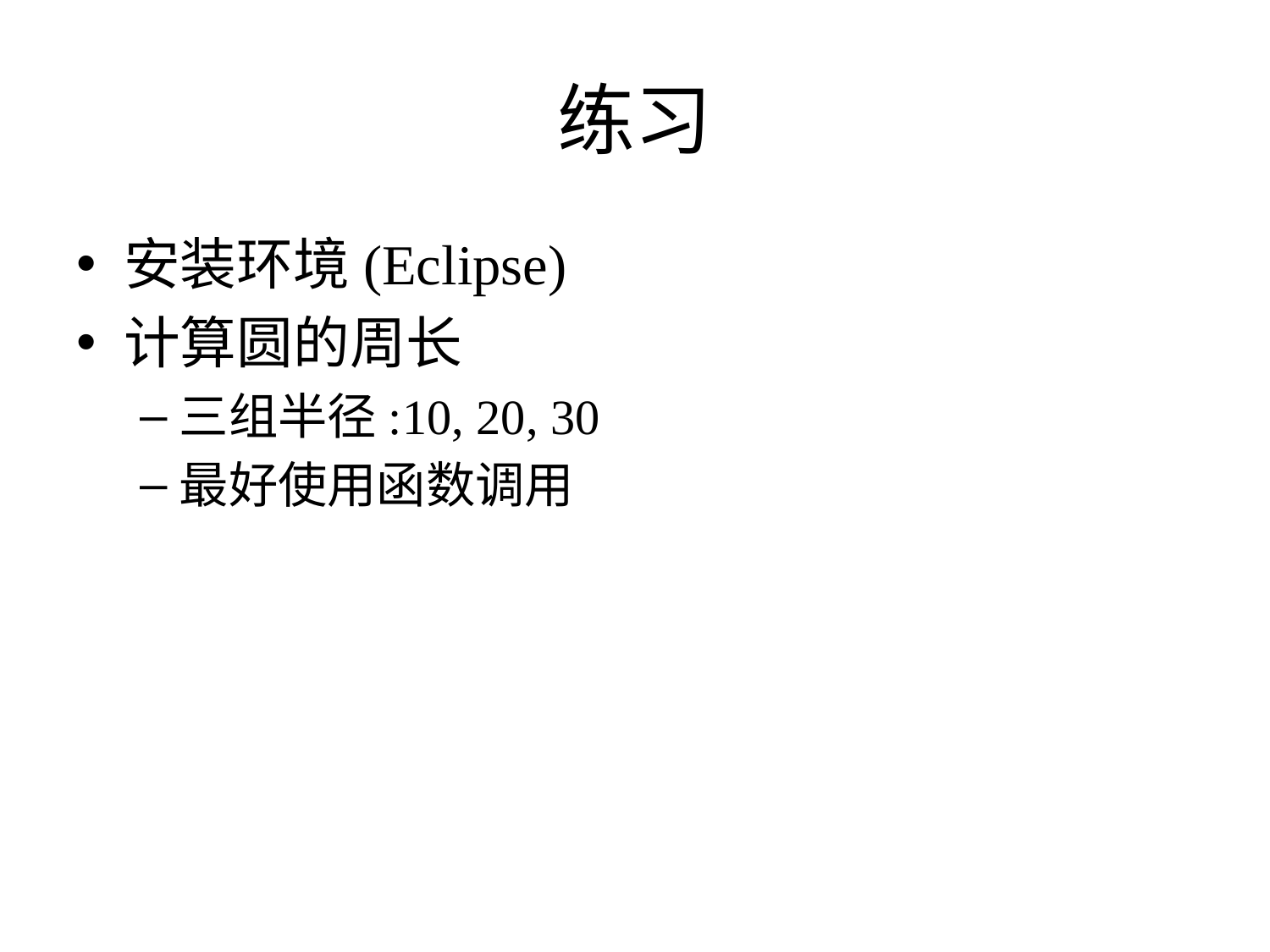

# 练习
安装环境(Eclipse)
计算圆的周长
三组半径:10, 20, 30
最好使用函数调用